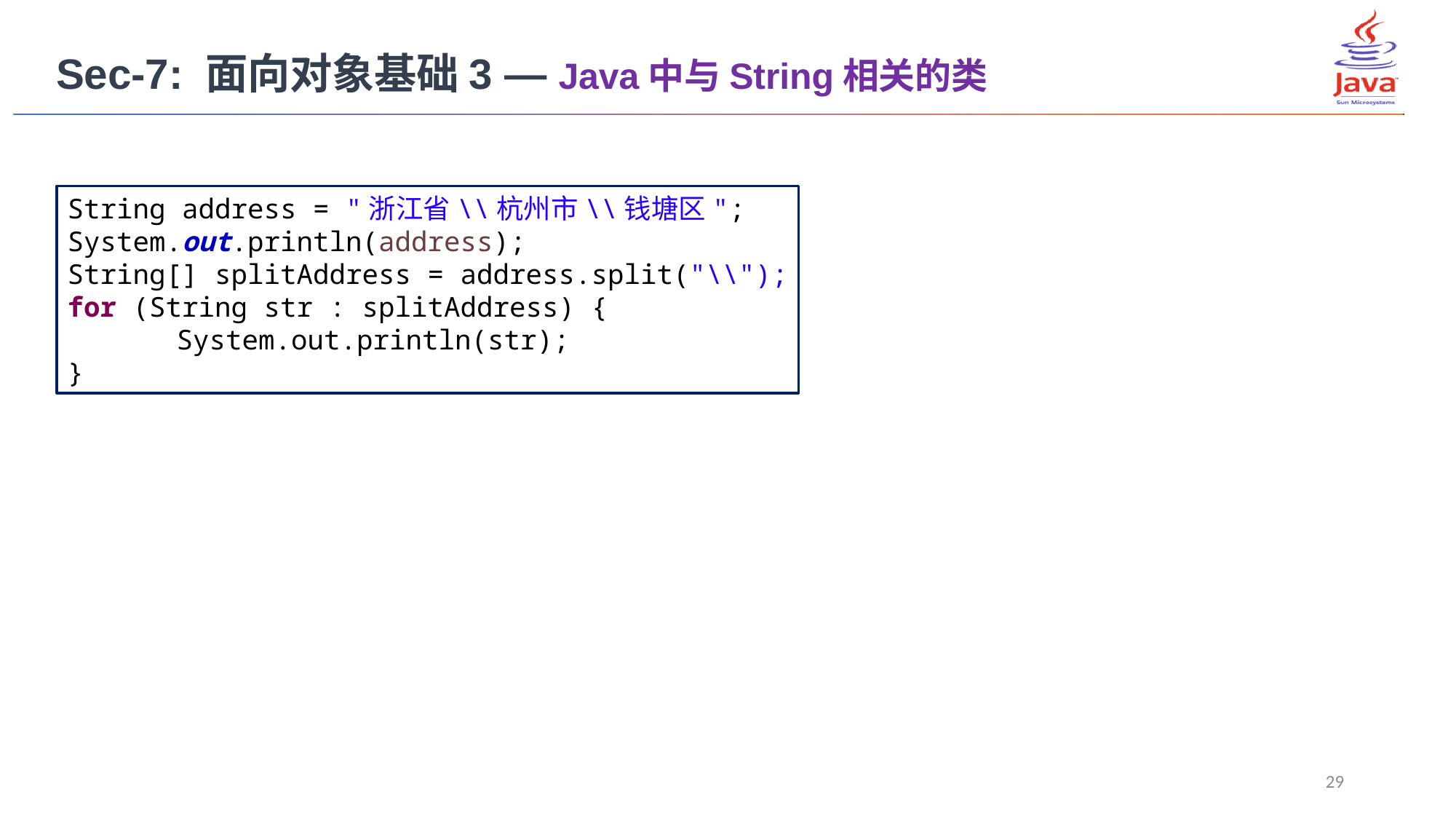

Sec-7: 面向对象基础3 — Java中与String相关的类
String address = "浙江省\\杭州市\\钱塘区";
System.out.println(address);
String[] splitAddress = address.split("\\");
for (String str : splitAddress) {
	System.out.println(str);
}
29